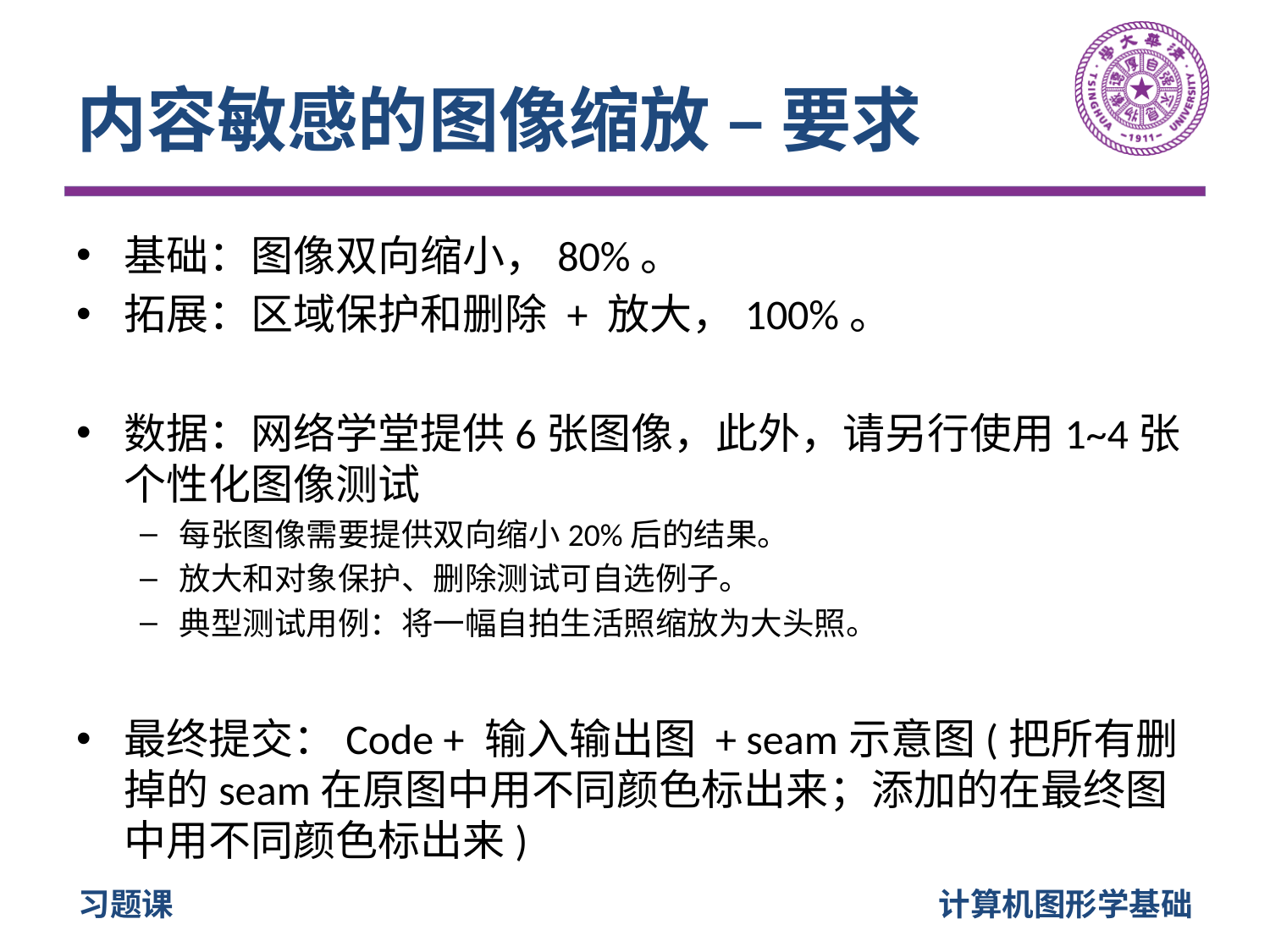

# 内容敏感的图像缩放 – 要求
基础：图像双向缩小，80%。
拓展：区域保护和删除 + 放大，100%。

数据：网络学堂提供6张图像，此外，请另行使用1~4张个性化图像测试
每张图像需要提供双向缩小20%后的结果。
放大和对象保护、删除测试可自选例子。
典型测试用例：将一幅自拍生活照缩放为大头照。

最终提交：Code + 输入输出图 + seam示意图(把所有删掉的seam在原图中用不同颜色标出来；添加的在最终图中用不同颜色标出来)